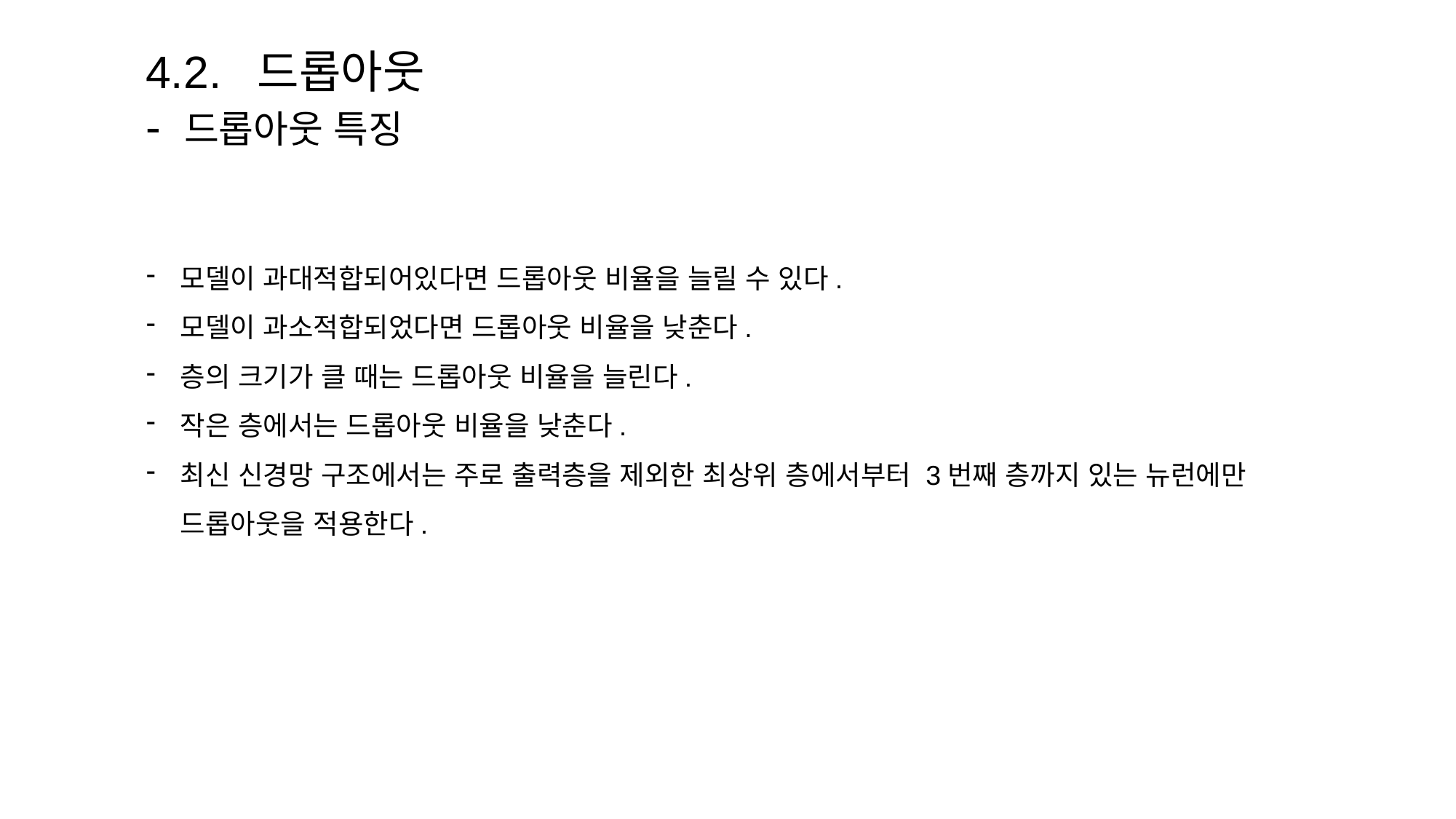

4.2.  드롭아웃
- 드롭아웃 특징
모델이 과대적합되어있다면 드롭아웃 비율을 늘릴 수 있다.
모델이 과소적합되었다면 드롭아웃 비율을 낮춘다.
층의 크기가 클 때는 드롭아웃 비율을 늘린다.
작은 층에서는 드롭아웃 비율을 낮춘다.
최신 신경망 구조에서는 주로 출력층을 제외한 최상위 층에서부터 3번째 층까지 있는 뉴런에만 드롭아웃을 적용한다.